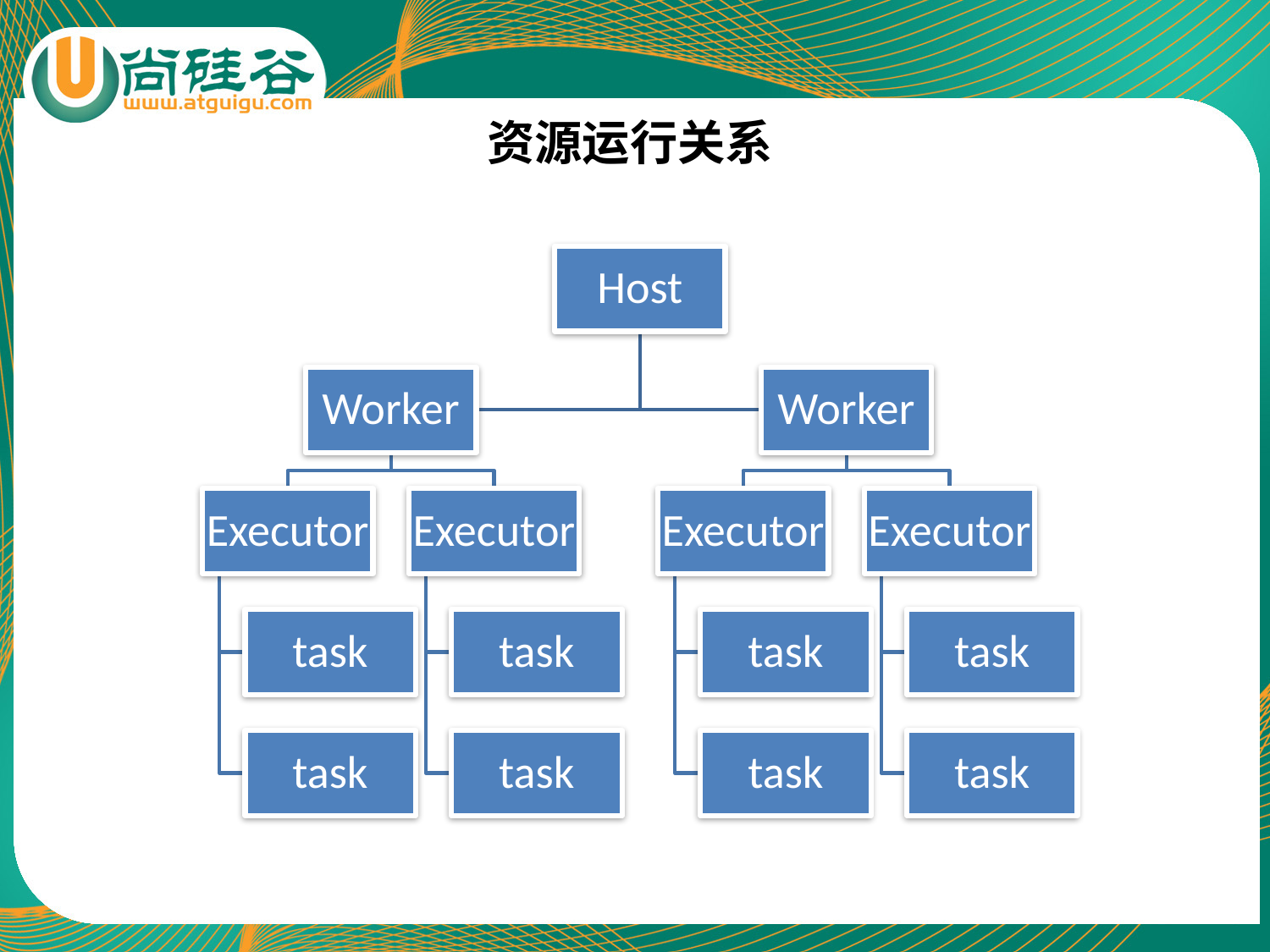

# 资源运行关系
Host
Worker
Executor
task
task
Executor
task
task
Worker
Executor
task
task
Executor
task
task